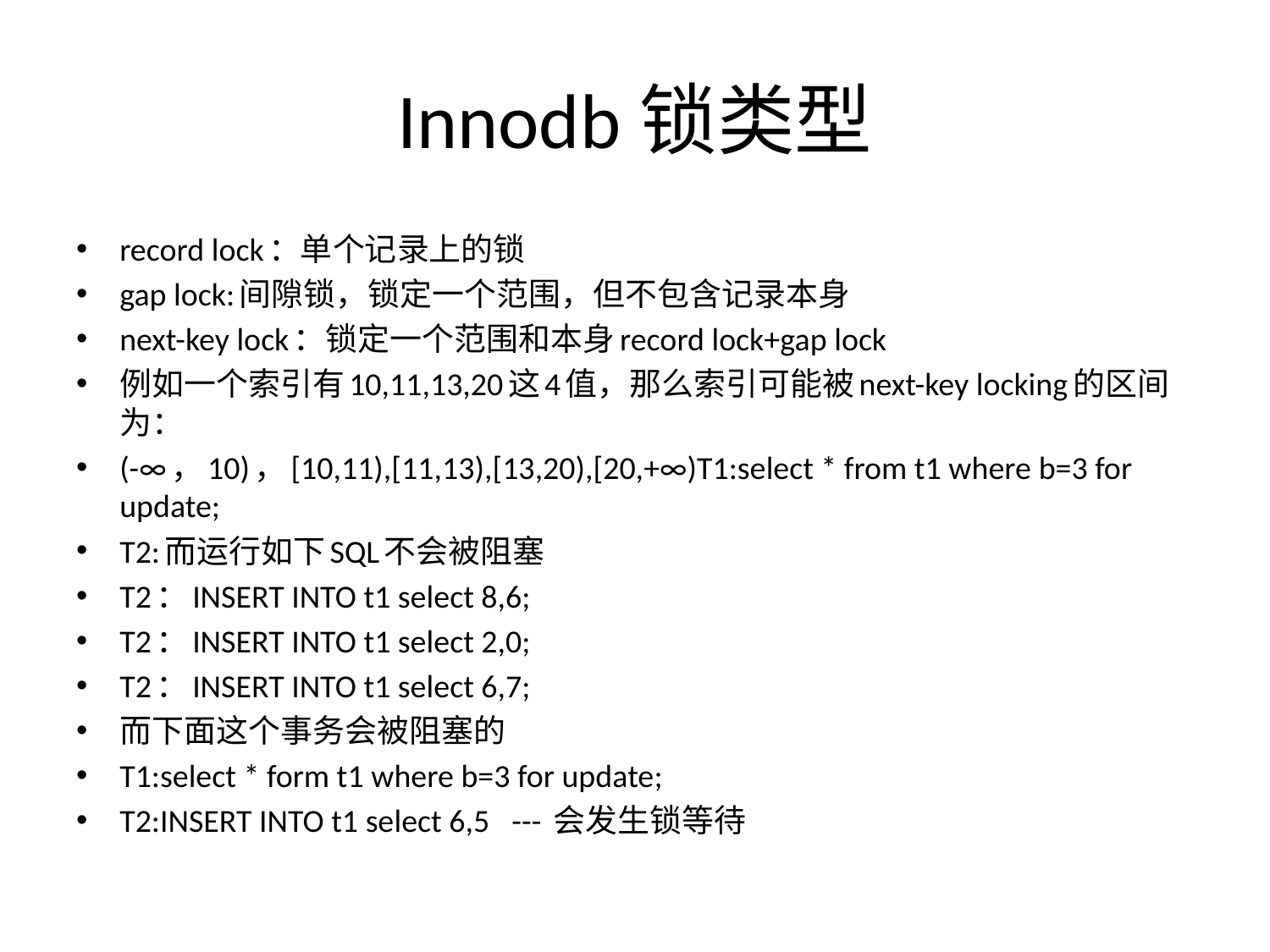

# Innodb锁类型
record lock：单个记录上的锁
gap lock:间隙锁，锁定一个范围，但不包含记录本身
next-key lock：锁定一个范围和本身record lock+gap lock
例如一个索引有10,11,13,20这4值，那么索引可能被next-key locking的区间为：
(-∞，10)，[10,11),[11,13),[13,20),[20,+∞)T1:select * from t1 where b=3 for update;
T2:而运行如下SQL不会被阻塞
T2：INSERT INTO t1 select 8,6;
T2：INSERT INTO t1 select 2,0;
T2：INSERT INTO t1 select 6,7;
而下面这个事务会被阻塞的
T1:select * form t1 where b=3 for update;
T2:INSERT INTO t1 select 6,5   --- 会发生锁等待